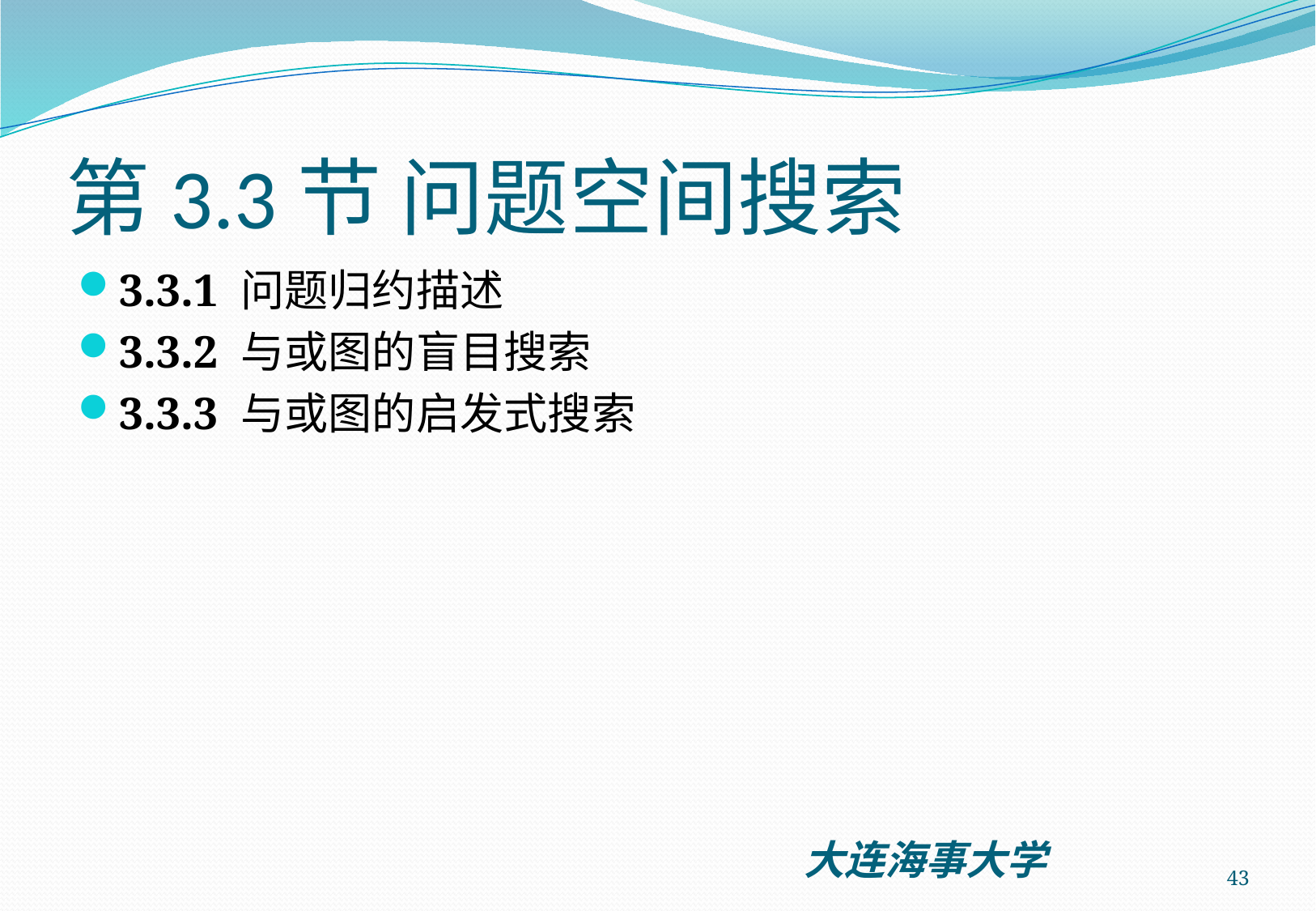

# 第3.3节 问题空间搜索
3.3.1 问题归约描述
3.3.2 与或图的盲目搜索
3.3.3 与或图的启发式搜索

43